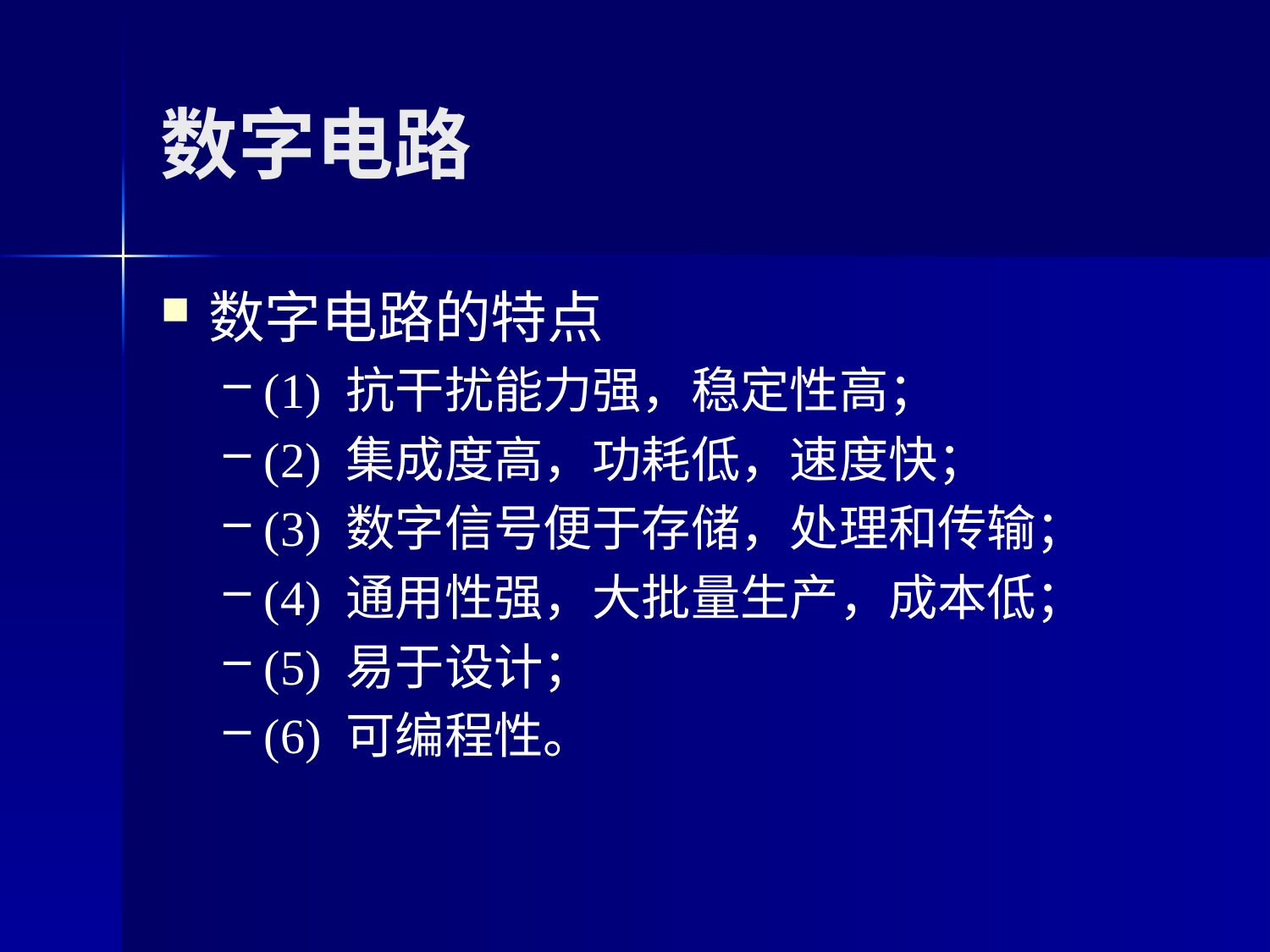

# 数字电路
数字电路的特点
(1) 抗干扰能力强，稳定性高；
(2) 集成度高，功耗低，速度快；
(3) 数字信号便于存储，处理和传输；
(4) 通用性强，大批量生产，成本低；
(5) 易于设计；
(6) 可编程性。